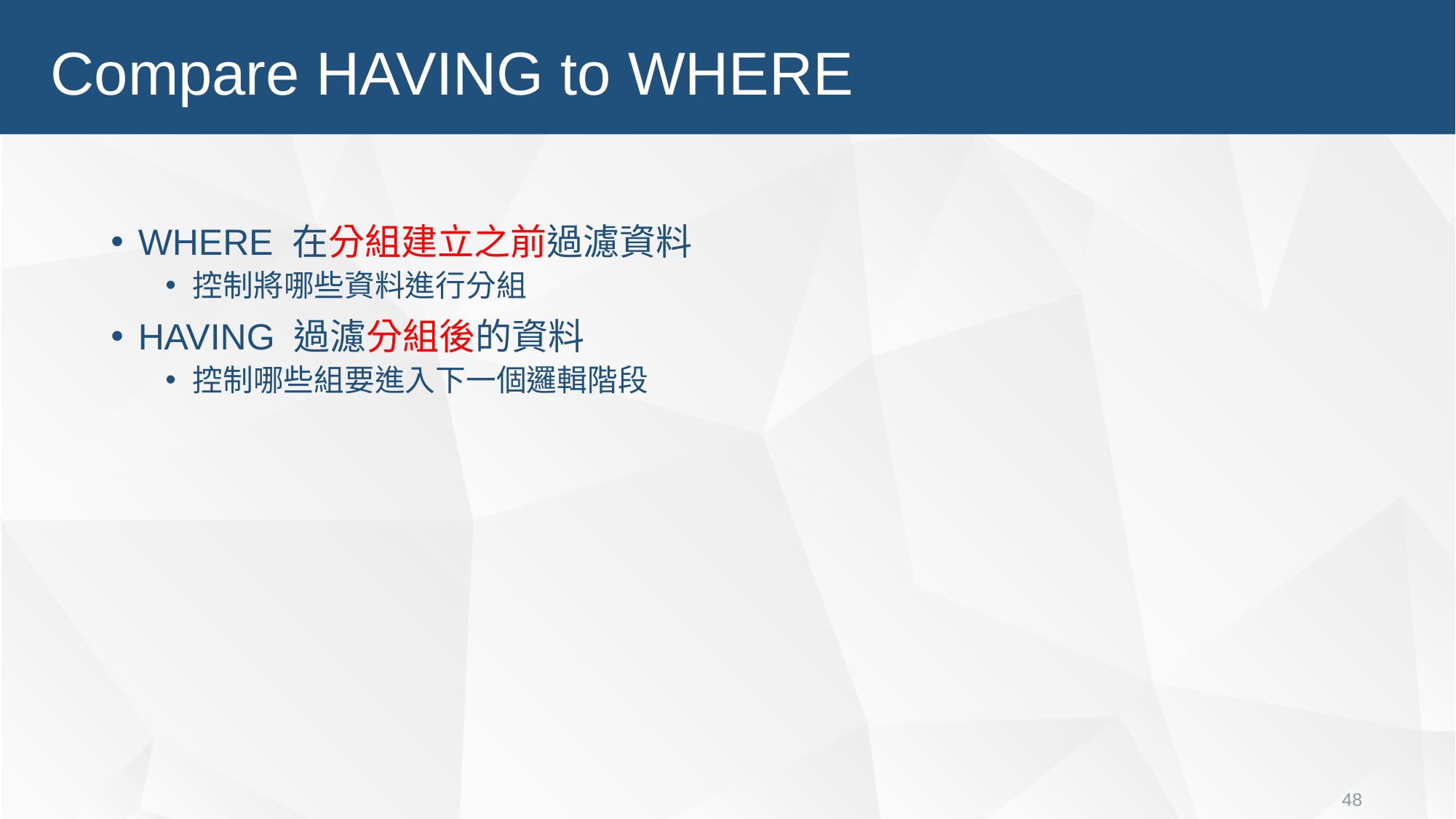

Compare HAVING to WHERE
WHERE 在分組建立之前過濾資料
控制將哪些資料進行分組
HAVING 過濾分組後的資料
控制哪些組要進入下一個邏輯階段